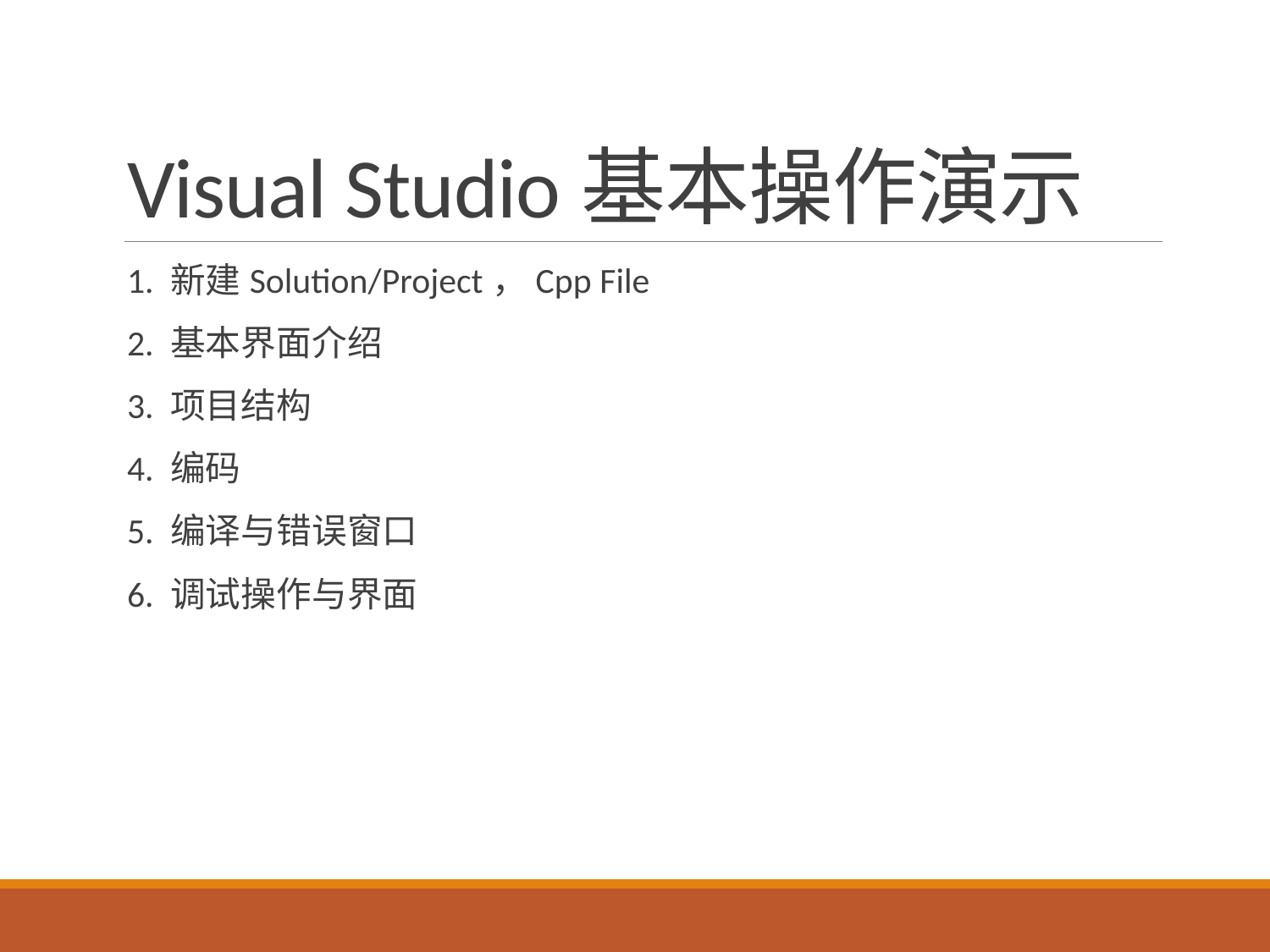

# Visual Studio基本操作演示
1. 新建Solution/Project，Cpp File
2. 基本界面介绍
3. 项目结构
4. 编码
5. 编译与错误窗口
6. 调试操作与界面